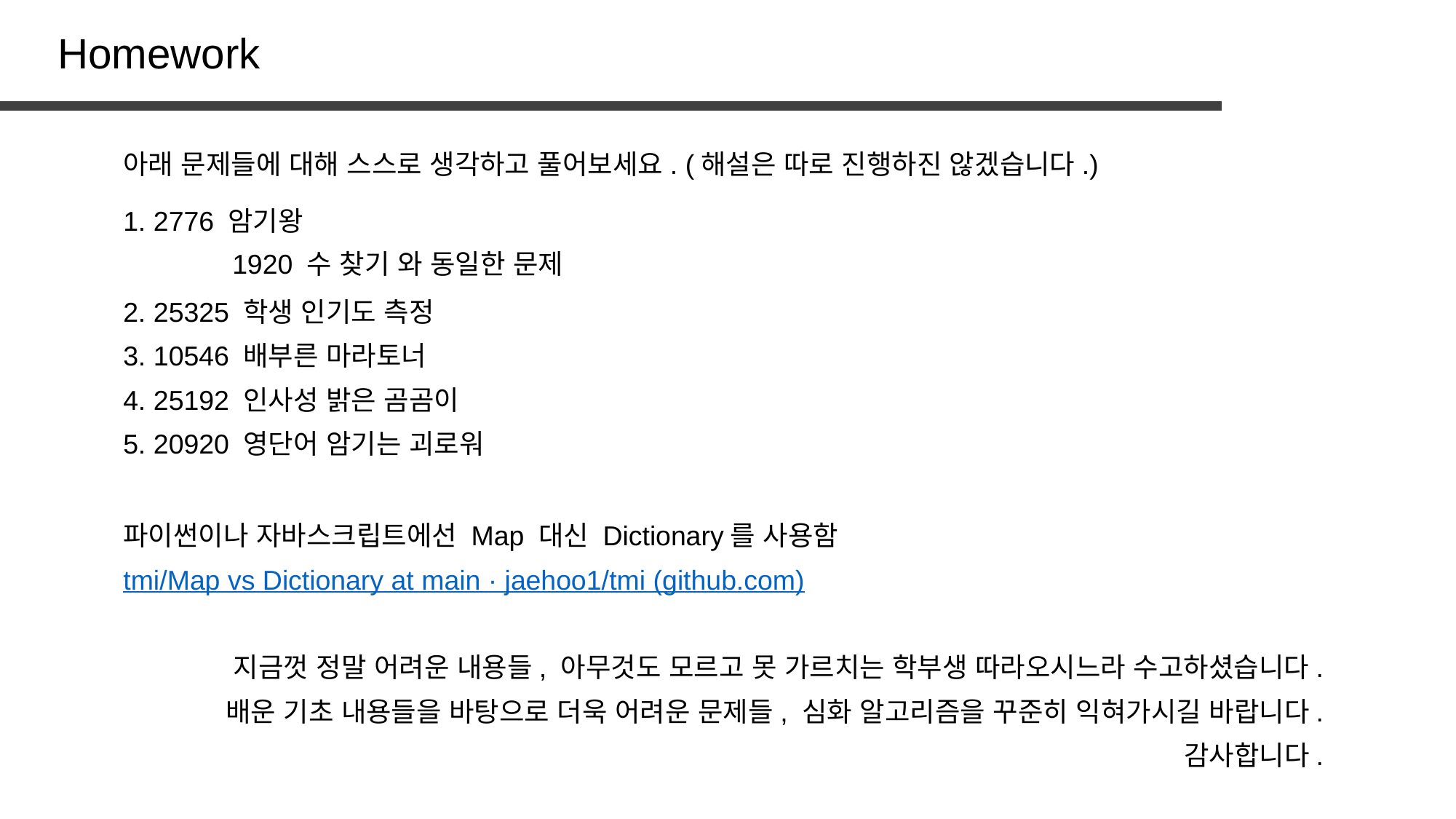

Homework
아래 문제들에 대해 스스로 생각하고 풀어보세요. (해설은 따로 진행하진 않겠습니다.)
1. 2776 암기왕
	1920 수 찾기 와 동일한 문제
2. 25325 학생 인기도 측정
3. 10546 배부른 마라토너
4. 25192 인사성 밝은 곰곰이
5. 20920 영단어 암기는 괴로워
파이썬이나 자바스크립트에선 Map 대신 Dictionary를 사용함
tmi/Map vs Dictionary at main · jaehoo1/tmi (github.com)
지금껏 정말 어려운 내용들, 아무것도 모르고 못 가르치는 학부생 따라오시느라 수고하셨습니다.
배운 기초 내용들을 바탕으로 더욱 어려운 문제들, 심화 알고리즘을 꾸준히 익혀가시길 바랍니다.
감사합니다.